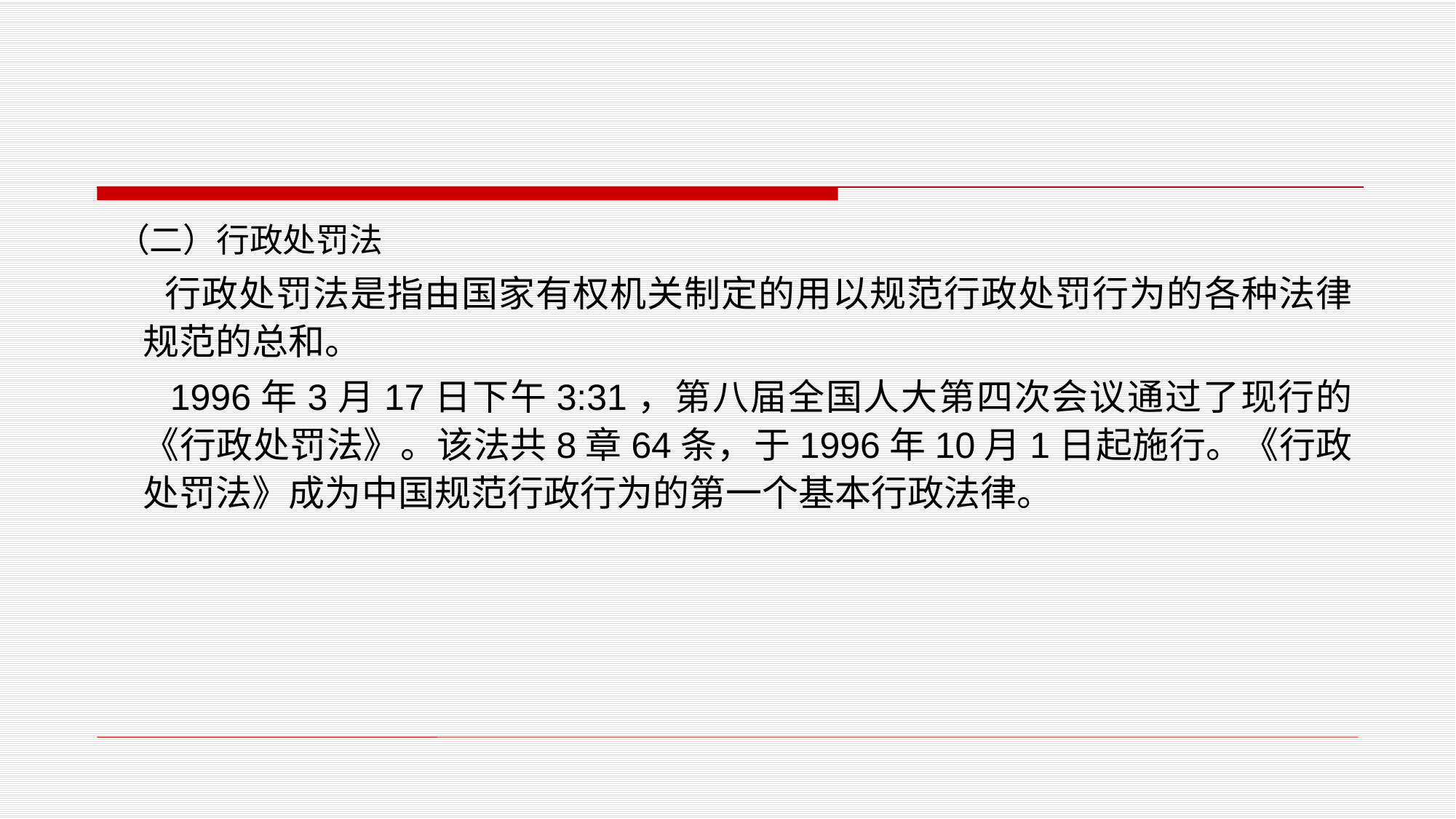

#
 （二）行政处罚法
      行政处罚法是指由国家有权机关制定的用以规范行政处罚行为的各种法律规范的总和。
      1996年3月17日下午3:31，第八届全国人大第四次会议通过了现行的《行政处罚法》。该法共8章64条，于1996年10月1日起施行。《行政处罚法》成为中国规范行政行为的第一个基本行政法律。